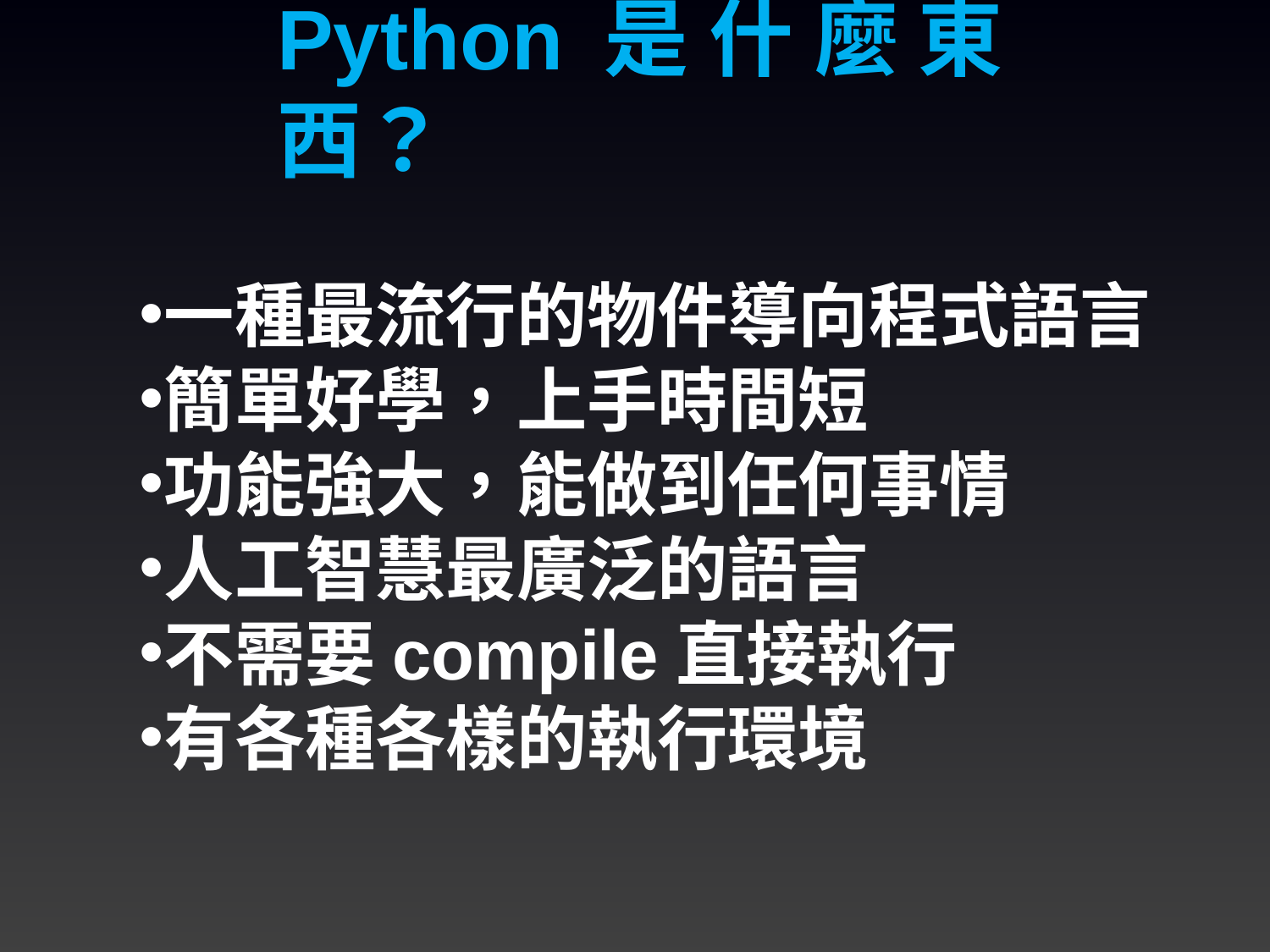

Python是什麼東西？
一種最流行的物件導向程式語言
簡單好學，上手時間短
功能強大，能做到任何事情
人工智慧最廣泛的語言
不需要compile直接執行
有各種各樣的執行環境